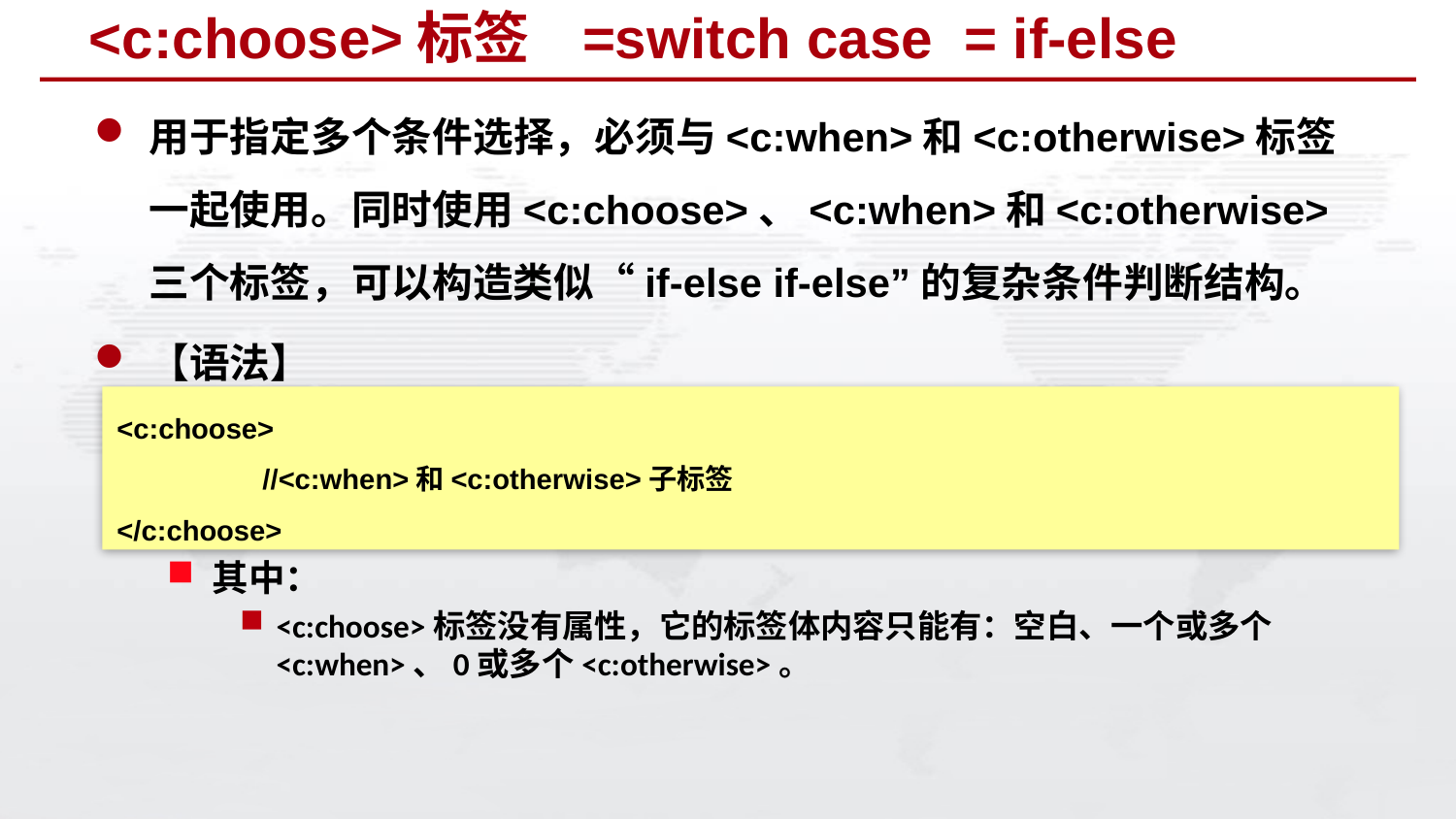

# <c:choose>标签   =switch case  = if-else
用于指定多个条件选择，必须与<c:when>和<c:otherwise>标签一起使用。同时使用<c:choose>、<c:when>和<c:otherwise>三个标签，可以构造类似“if-else if-else”的复杂条件判断结构。
【语法】

其中：
<c:choose>标签没有属性，它的标签体内容只能有：空白、一个或多个<c:when>、0或多个<c:otherwise>。

<c:choose>
	//<c:when>和<c:otherwise>子标签
</c:choose>